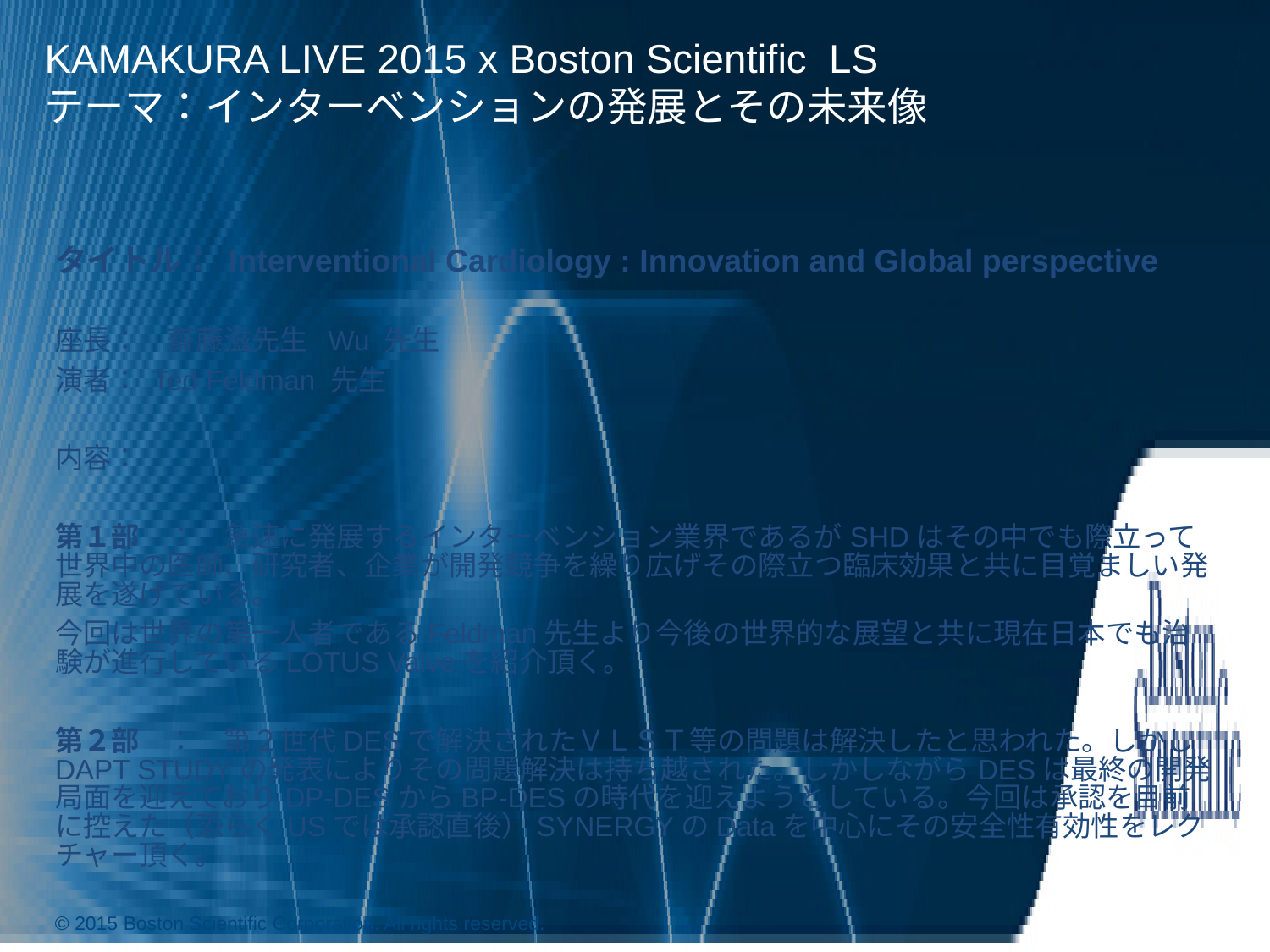

# KAMAKURA LIVE 2015 x Boston Scientific  LSテーマ：インターベンションの発展とその未来像

タイトル： Interventional Cardiology : Innovation and Global perspective

座長：　齋藤滋先生  Wu 先生
演者： Ted Feldman 先生

内容：

第１部　：　急速に発展するインターベンション業界であるがSHDはその中でも際立って世界中の医師、研究者、企業が開発競争を繰り広げその際立つ臨床効果と共に目覚ましい発展を遂げている。
今回は世界の第一人者であるFeldman先生より今後の世界的な展望と共に現在日本でも治験が進行しているLOTUS Valveを紹介頂く。

第２部　：　第２世代DESで解決されたＶＬＳＴ等の問題は解決したと思われた。しかしDAPT STUDYの発表によりその問題解決は持ち越された。しかしながらDESは最終の開発局面を迎えておりDP-DESからBP-DESの時代を迎えようとしている。今回は承認を目前に控えた（恐らくUSでは承認直後）SYNERGYのDataを中心にその安全性有効性をレクチャー頂く。